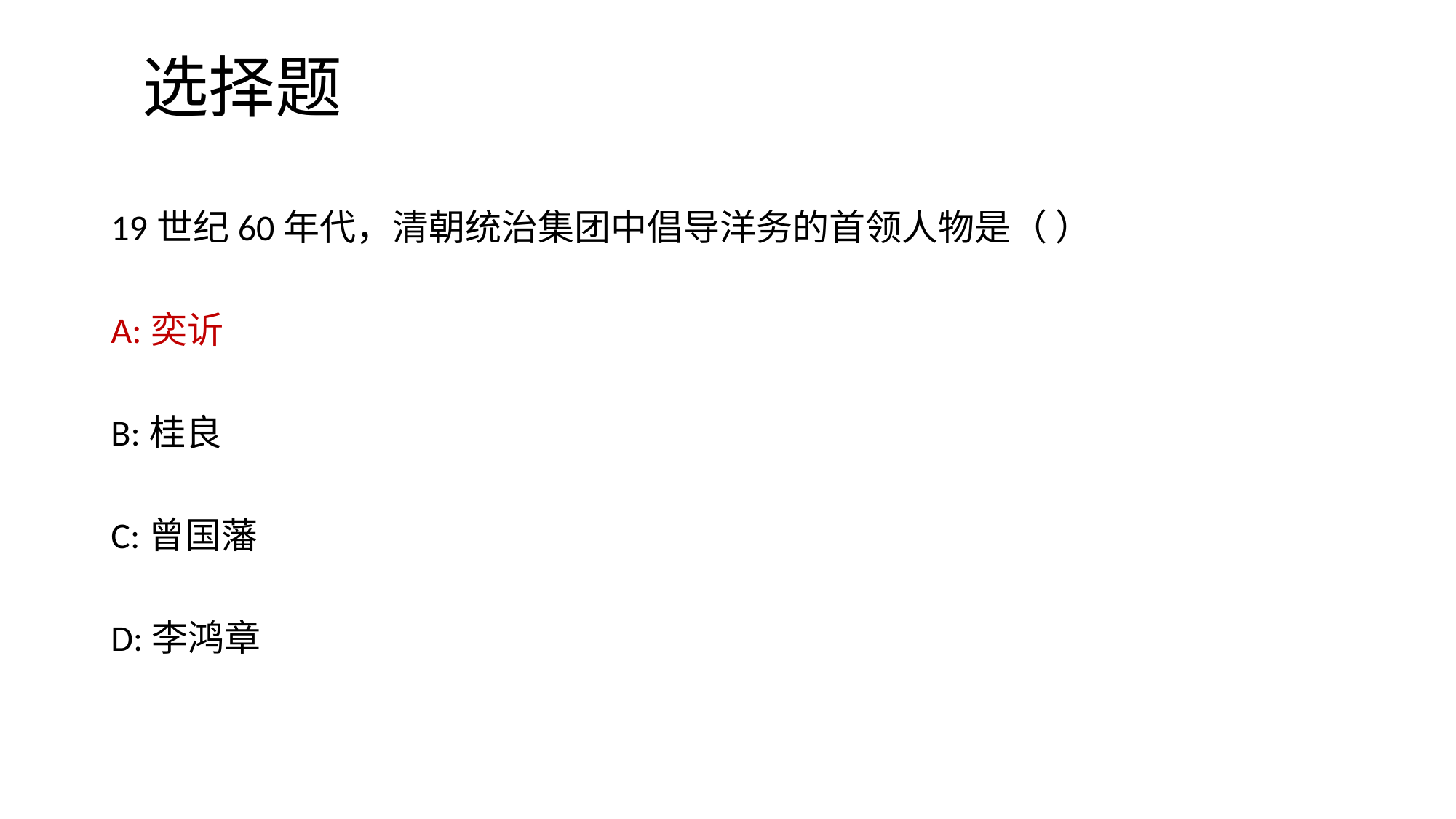

# 选择题
19世纪60年代，清朝统治集团中倡导洋务的首领人物是（ ）
A:奕䜣
B:桂良
C:曾国藩
D:李鸿章